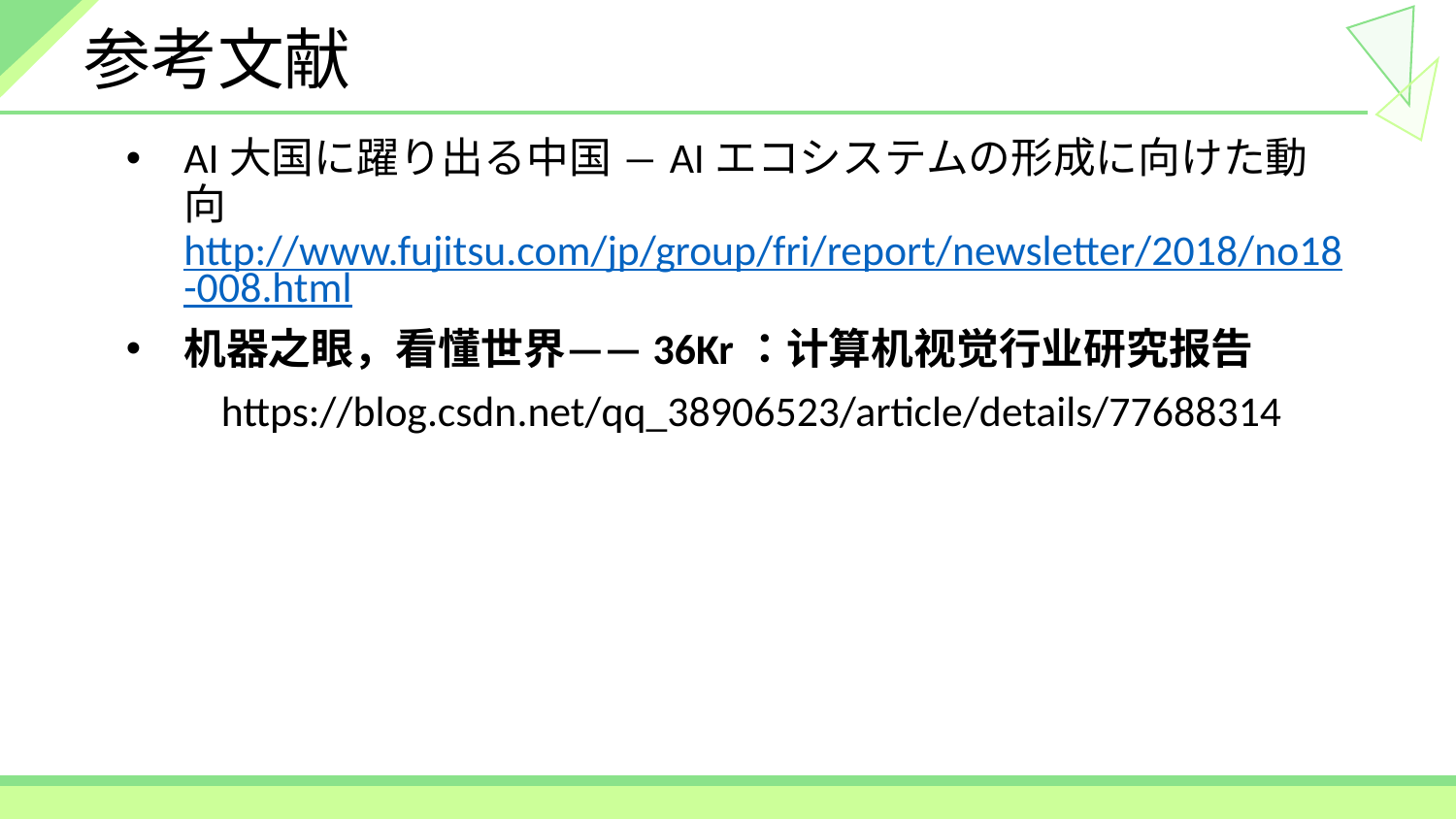

# 参考文献
AI大国に躍り出る中国 ―AIエコシステムの形成に向けた動向　http://www.fujitsu.com/jp/group/fri/report/newsletter/2018/no18-008.html
机器之眼，看懂世界——36Kr：计算机视觉行业研究报告
　　https://blog.csdn.net/qq_38906523/article/details/77688314